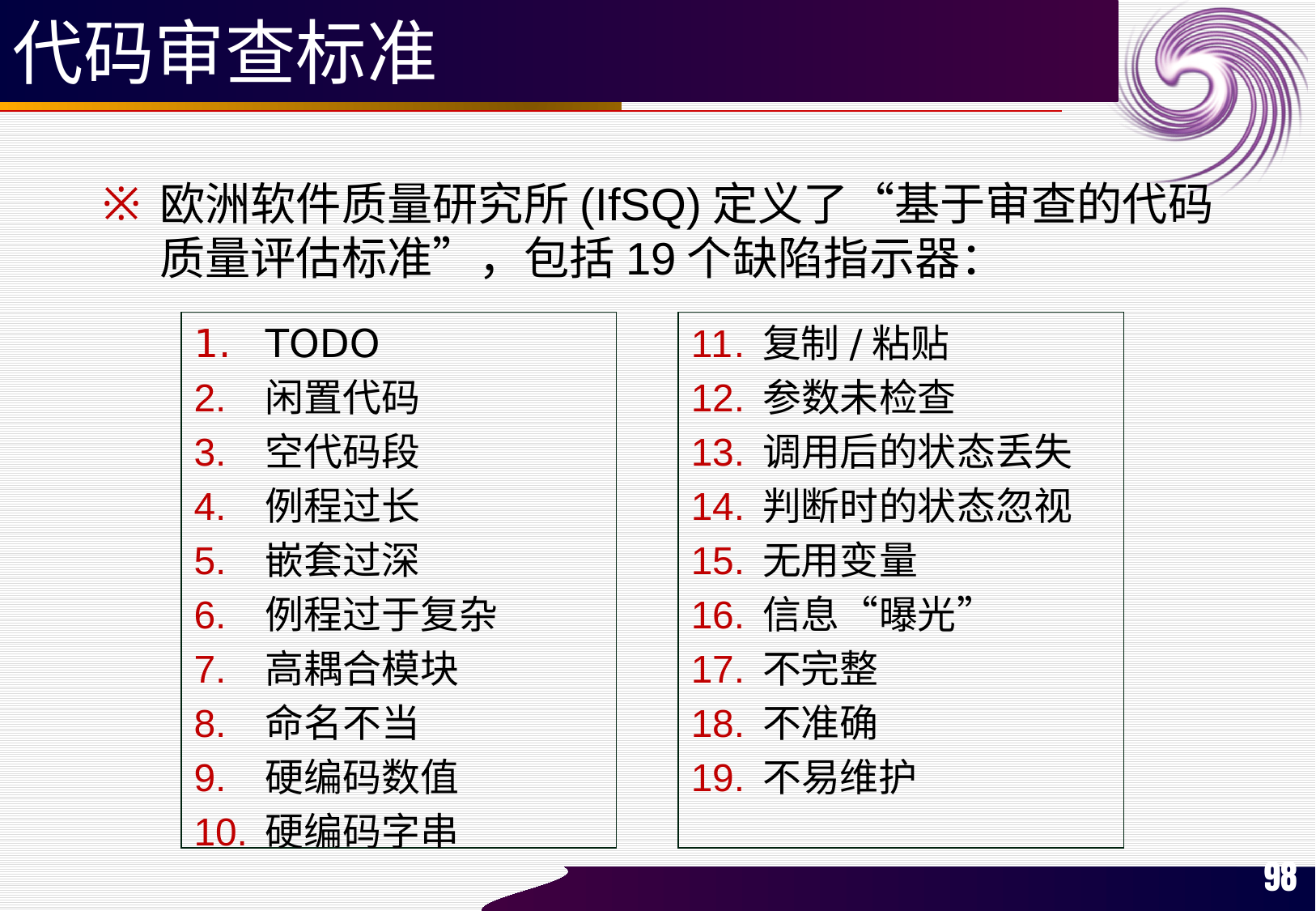

# 代码审查标准
欧洲软件质量研究所(IfSQ)定义了“基于审查的代码质量评估标准”，包括19个缺陷指示器：
TODO
闲置代码
空代码段
例程过长
嵌套过深
例程过于复杂
高耦合模块
命名不当
硬编码数值
硬编码字串
复制/粘贴
参数未检查
调用后的状态丢失
判断时的状态忽视
无用变量
信息“曝光”
不完整
不准确
不易维护
98